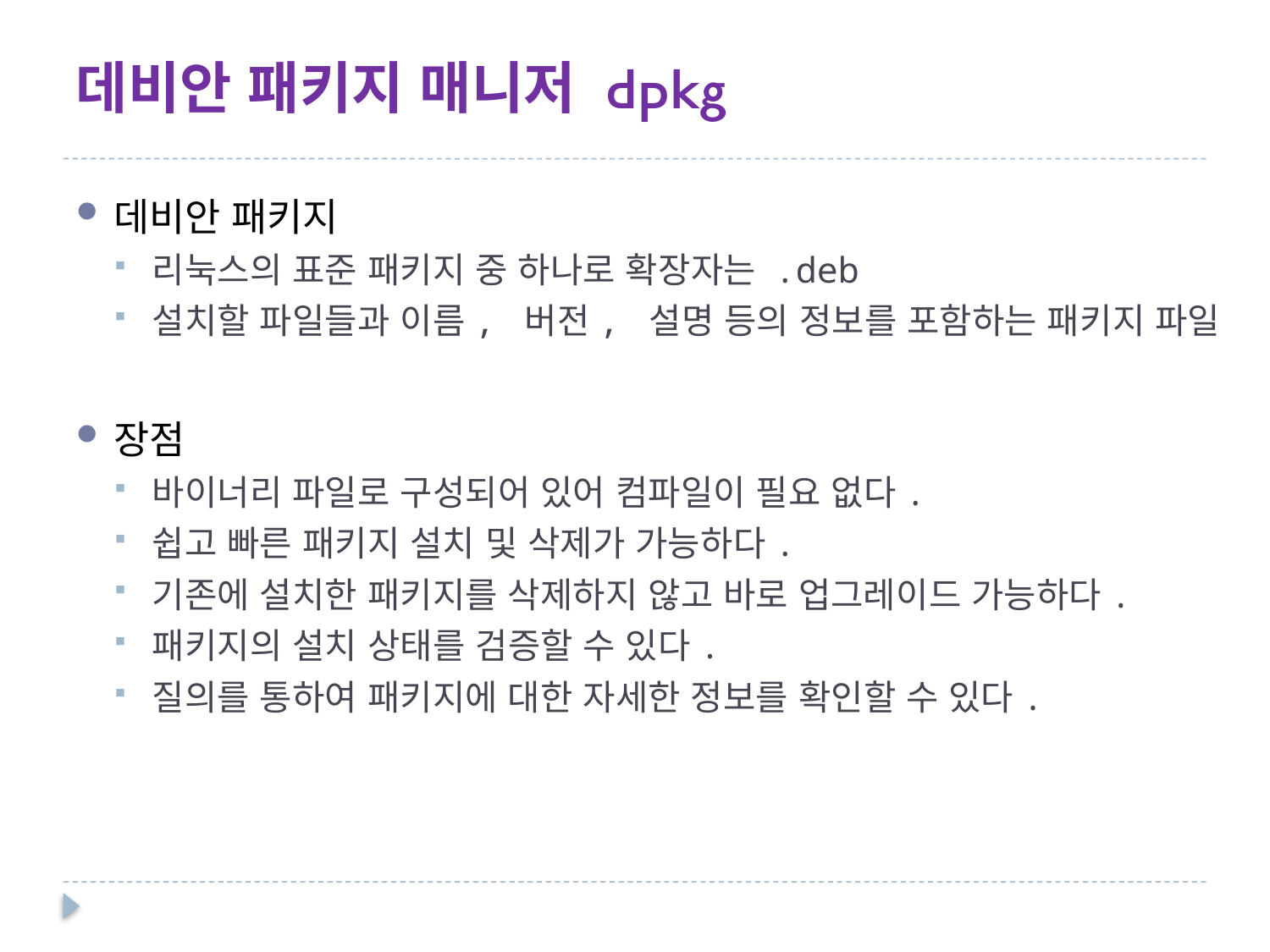

# 데비안 패키지 매니저 dpkg
데비안 패키지
리눅스의 표준 패키지 중 하나로 확장자는 .deb
설치할 파일들과 이름, 버전, 설명 등의 정보를 포함하는 패키지 파일

장점
바이너리 파일로 구성되어 있어 컴파일이 필요 없다.
쉽고 빠른 패키지 설치 및 삭제가 가능하다.
기존에 설치한 패키지를 삭제하지 않고 바로 업그레이드 가능하다.
패키지의 설치 상태를 검증할 수 있다.
질의를 통하여 패키지에 대한 자세한 정보를 확인할 수 있다.